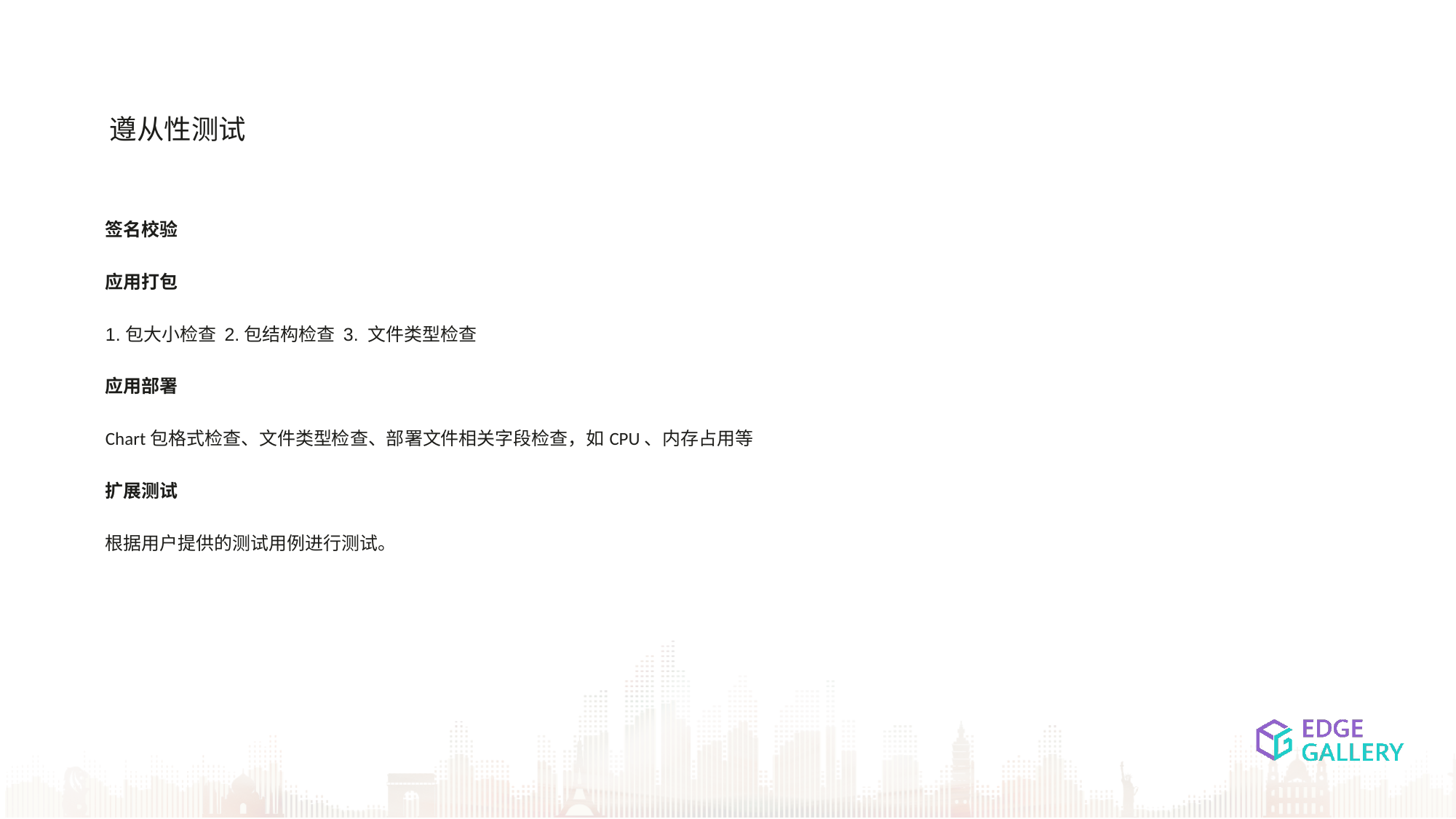

遵从性测试
签名校验
应用打包
1.包大小检查 2.包结构检查 3. 文件类型检查
应用部署
Chart包格式检查、文件类型检查、部署文件相关字段检查，如CPU、内存占用等
扩展测试
根据用户提供的测试用例进行测试。